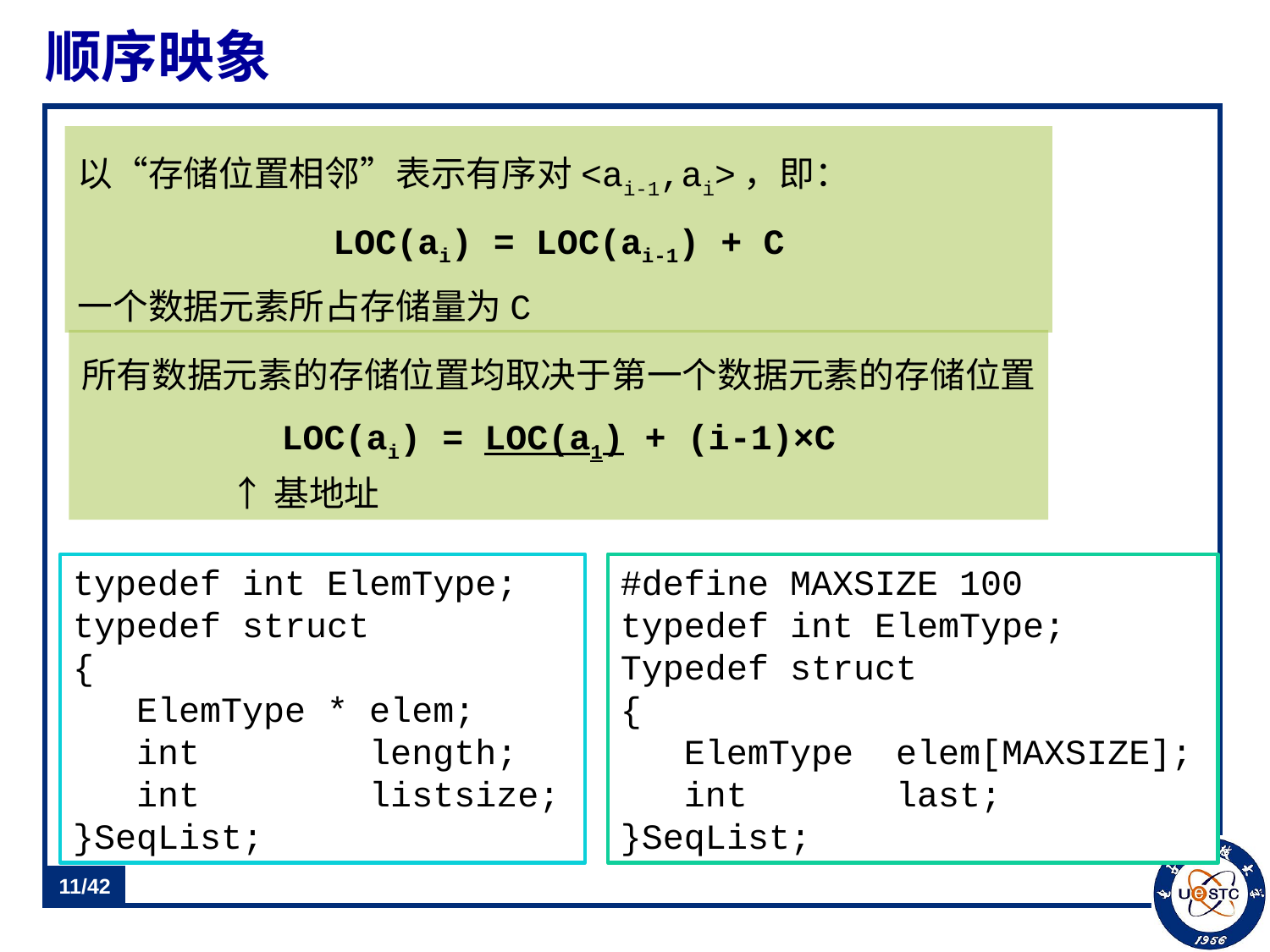

# 顺序映象
以“存储位置相邻”表示有序对<ai-1,ai>，即：
LOC(ai) = LOC(ai-1) + C
一个数据元素所占存储量为C
所有数据元素的存储位置均取决于第一个数据元素的存储位置
LOC(ai) = LOC(a1) + (i-1)×C
                   ↑基地址
typedef int ElemType;
typedef struct
{
   ElemType * elem;
   int        length;
   int        listsize;
}SeqList;
#define MAXSIZE 100
typedef int ElemType;
Typedef struct
{
   ElemType  elem[MAXSIZE];
   int       last;
}SeqList;
11/42